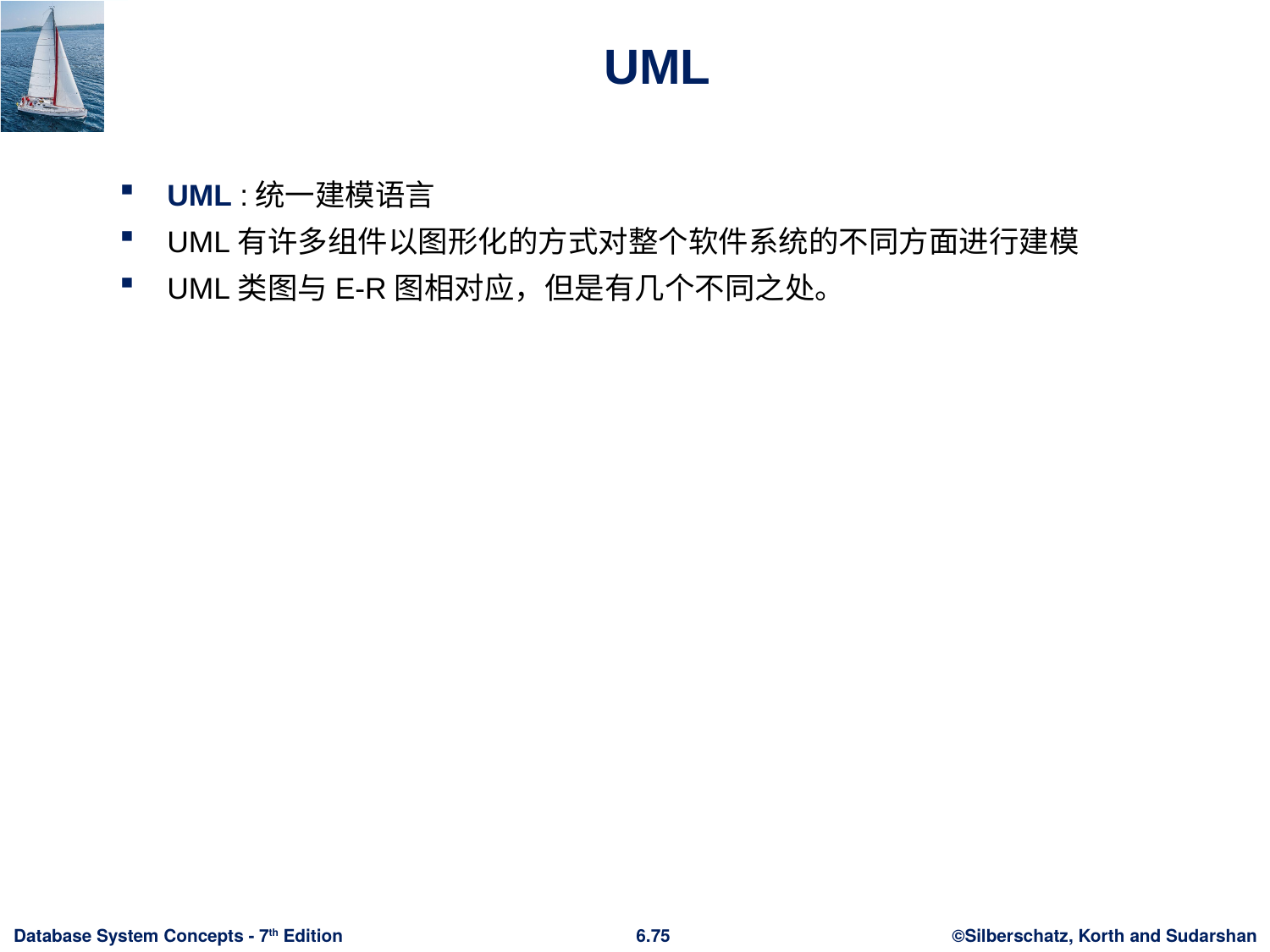

# UML
UML :统一建模语言
UML有许多组件以图形化的方式对整个软件系统的不同方面进行建模
UML类图与E-R图相对应，但是有几个不同之处。